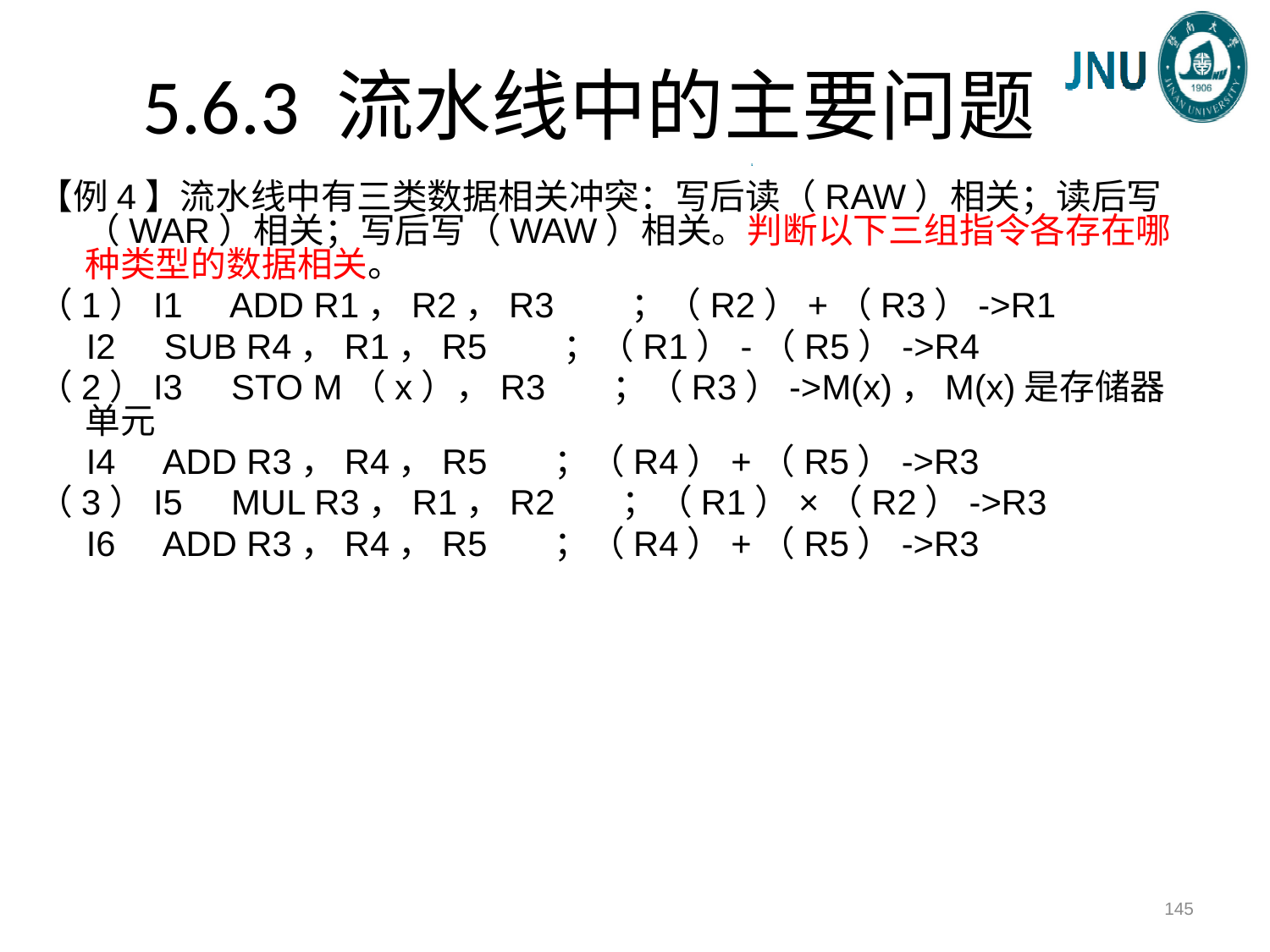

# 5.6.3 流水线中的主要问题
【例4】流水线中有三类数据相关冲突：写后读（RAW）相关；读后写（WAR）相关；写后写（WAW）相关。判断以下三组指令各存在哪种类型的数据相关。
（1）I1     ADD R1，R2，R3       ；（R2）+（R3）->R1
     I2     SUB R4，R1，R5       ；（R1）-（R5）->R4
（2）I3     STO M（x），R3      ；（R3）->M(x)，M(x)是存储器单元
     I4     ADD R3，R4，R5      ；（R4）+（R5）->R3
（3）I5     MUL R3，R1，R2      ；（R1）×（R2）->R3
     I6     ADD R3，R4，R5      ；（R4）+（R5）->R3

145